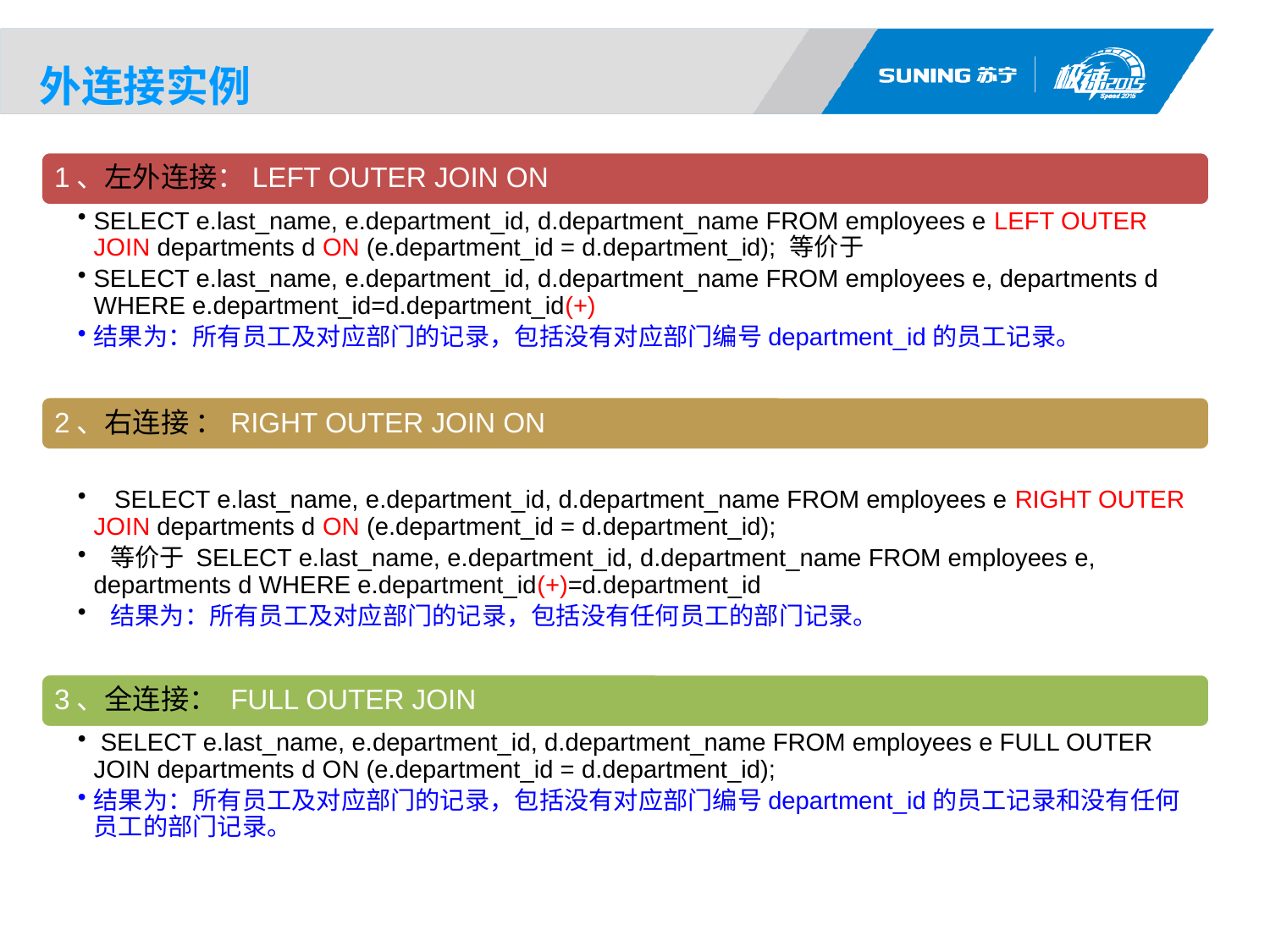

# 外连接实例
1、左外连接：LEFT OUTER JOIN ON
SELECT e.last_name, e.department_id, d.department_name FROM employees e LEFT OUTER JOIN departments d ON (e.department_id = d.department_id); 等价于
SELECT e.last_name, e.department_id, d.department_name FROM employees e, departments d WHERE e.department_id=d.department_id(+)
结果为：所有员工及对应部门的记录，包括没有对应部门编号department_id的员工记录。

2、右连接 ：RIGHT OUTER JOIN ON

   SELECT e.last_name, e.department_id, d.department_name FROM employees e RIGHT OUTER JOIN departments d ON (e.department_id = d.department_id);
  等价于 SELECT e.last_name, e.department_id, d.department_name FROM employees e, departments d WHERE e.department_id(+)=d.department_id
  结果为：所有员工及对应部门的记录，包括没有任何员工的部门记录。

3、全连接： FULL OUTER JOIN
 SELECT e.last_name, e.department_id, d.department_name FROM employees e FULL OUTER JOIN departments d ON (e.department_id = d.department_id);
结果为：所有员工及对应部门的记录，包括没有对应部门编号department_id的员工记录和没有任何员工的部门记录。